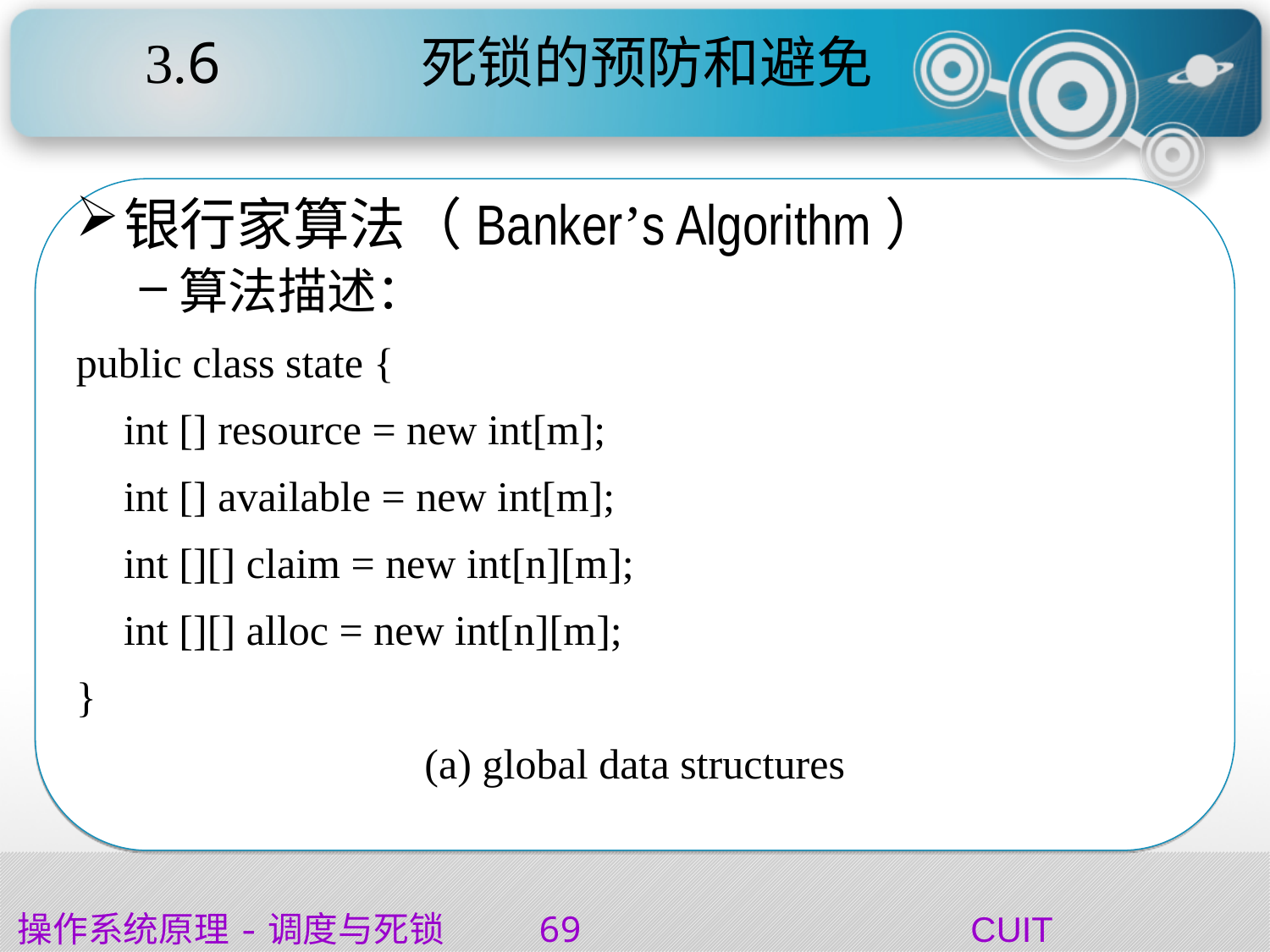

# 3.6	    死锁的预防和避免
银行家算法（Banker’s Algorithm）
算法描述：
public class state {
	int [] resource = new int[m];
	int [] available = new int[m];
	int [][] claim = new int[n][m];
	int [][] alloc = new int[n][m];
}
(a) global data structures